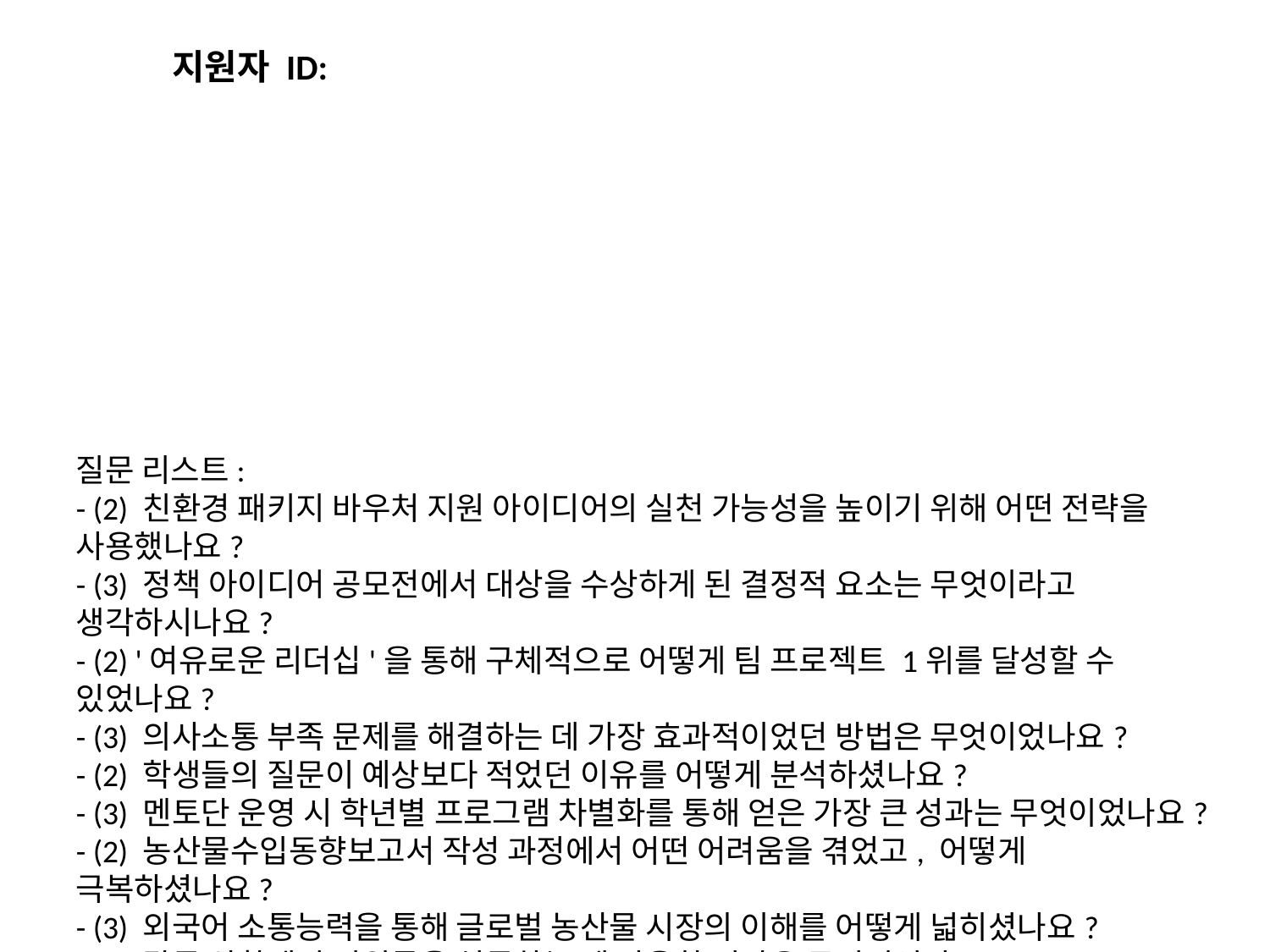

지원자 ID:
#

질문 리스트:
- (2) 친환경 패키지 바우처 지원 아이디어의 실천 가능성을 높이기 위해 어떤 전략을 사용했나요?
- (3) 정책 아이디어 공모전에서 대상을 수상하게 된 결정적 요소는 무엇이라고 생각하시나요?
- (2) '여유로운 리더십'을 통해 구체적으로 어떻게 팀 프로젝트 1위를 달성할 수 있었나요?
- (3) 의사소통 부족 문제를 해결하는 데 가장 효과적이었던 방법은 무엇이었나요?
- (2) 학생들의 질문이 예상보다 적었던 이유를 어떻게 분석하셨나요?
- (3) 멘토단 운영 시 학년별 프로그램 차별화를 통해 얻은 가장 큰 성과는 무엇이었나요?
- (2) 농산물수입동향보고서 작성 과정에서 어떤 어려움을 겪었고, 어떻게 극복하셨나요?
- (3) 외국어 소통능력을 통해 글로벌 농산물 시장의 이해를 어떻게 넓히셨나요?
- (2) 갈등 상황에서 팀원들을 설득하는 데 사용한 전략은 무엇이었나요?
- (3) 회사의 조직 문화를 개선하기 위해 배려와 소통을 어떻게 활용할 계획인가요?
- (2) '디스 모닝 잉글리시' 콘텐츠 제작을 통해 어떤 변화를 이끌어냈나요?
- (3) 문제 해결을 위한 근본 원인 파악과 분석적 접근을 어떻게 진행하셨나요?